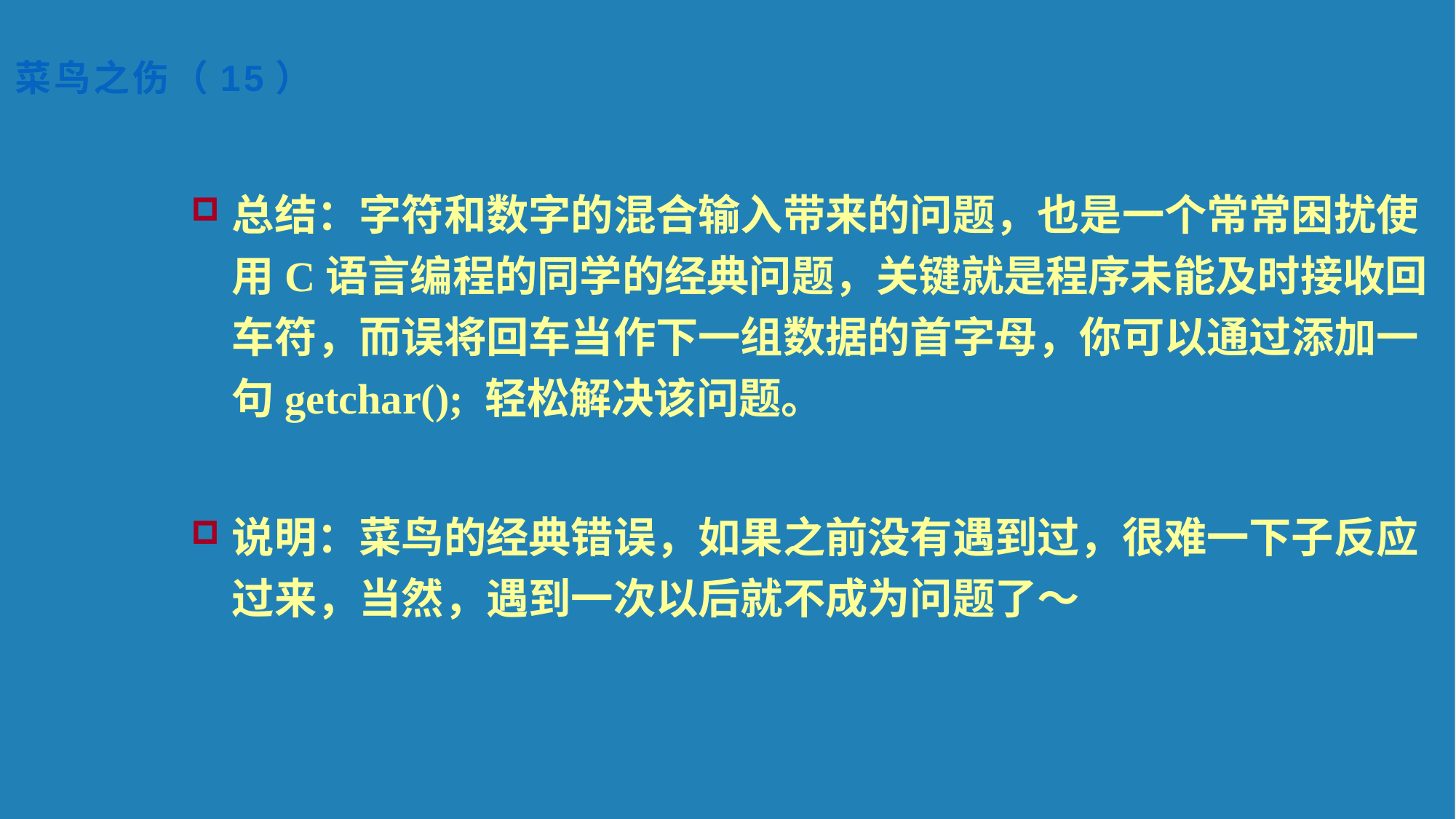

菜鸟之伤（15）
总结：字符和数字的混合输入带来的问题，也是一个常常困扰使用C语言编程的同学的经典问题，关键就是程序未能及时接收回车符，而误将回车当作下一组数据的首字母，你可以通过添加一句getchar(); 轻松解决该问题。

说明：菜鸟的经典错误，如果之前没有遇到过，很难一下子反应过来，当然，遇到一次以后就不成为问题了～

117